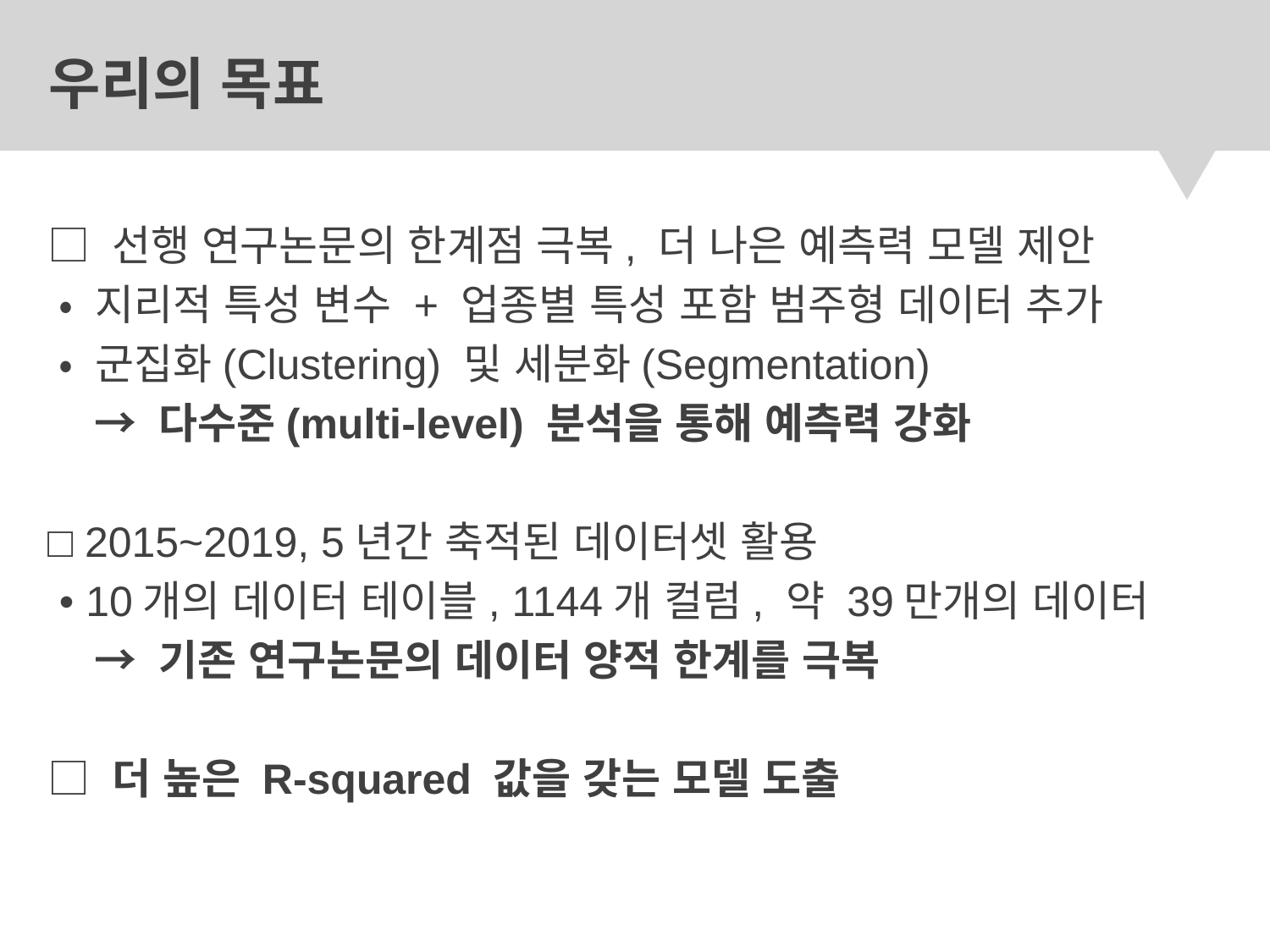

# 우리의 목표
□ 선행 연구논문의 한계점 극복, 더 나은 예측력 모델 제안
 • 지리적 특성 변수 + 업종별 특성 포함 범주형 데이터 추가
 • 군집화(Clustering) 및 세분화(Segmentation)
    → 다수준(multi-level) 분석을 통해 예측력 강화

□ 2015~2019, 5년간 축적된 데이터셋 활용
 • 10개의 데이터 테이블, 1144개 컬럼, 약 39만개의 데이터
    → 기존 연구논문의 데이터 양적 한계를 극복

□ 더 높은 R-squared 값을 갖는 모델 도출